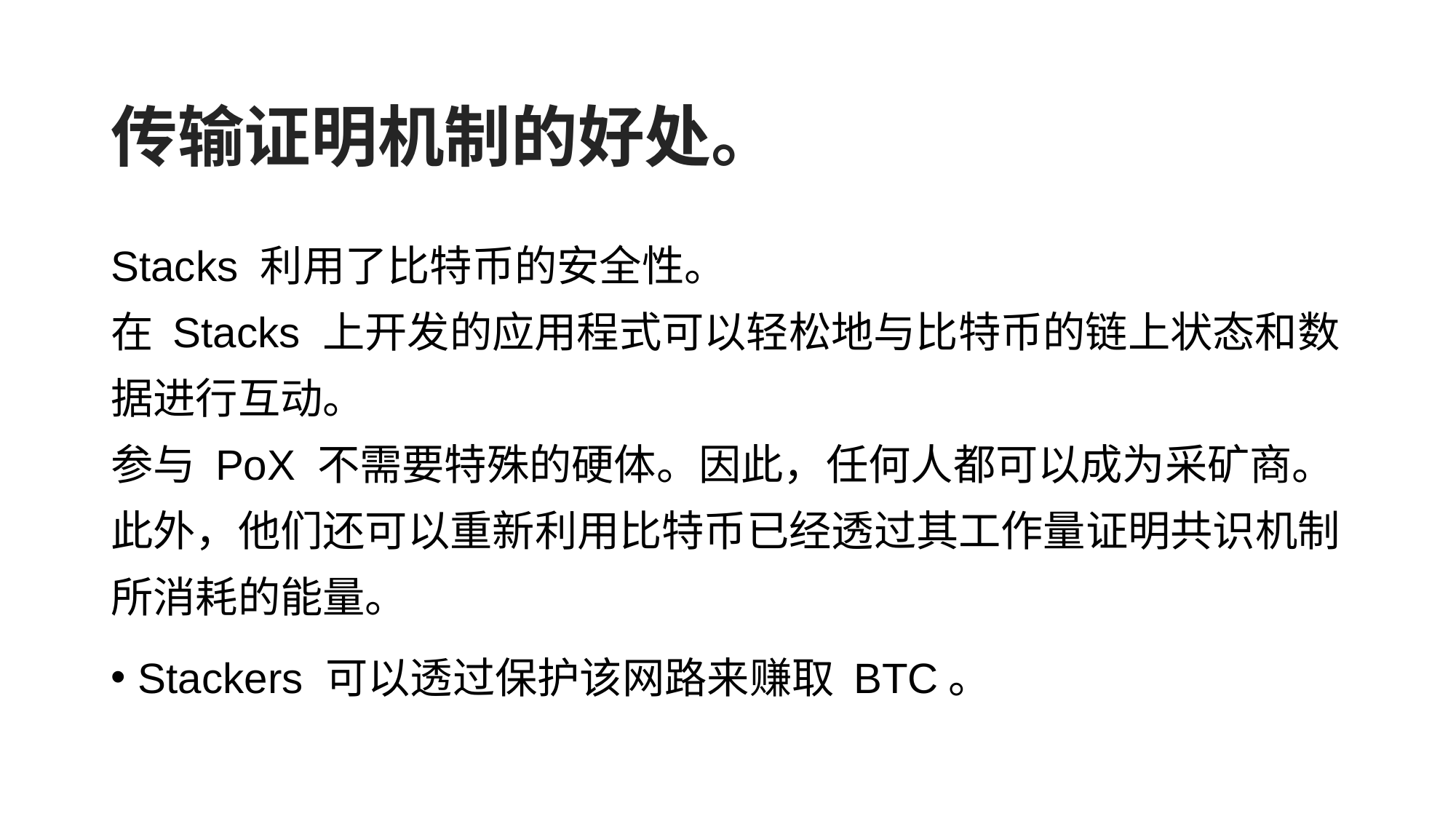

# 传输证明机制的好处。
Stacks 利用了比特币的安全性。
在 Stacks 上开发的应用程式可以轻松地与比特币的链上状态和数据进行互动。
参与 PoX 不需要特殊的硬体。因此，任何人都可以成为采矿商。此外，他们还可以重新利用比特币已经透过其工作量证明共识机制所消耗的能量。
Stackers 可以透过保护该网路来赚取 BTC。